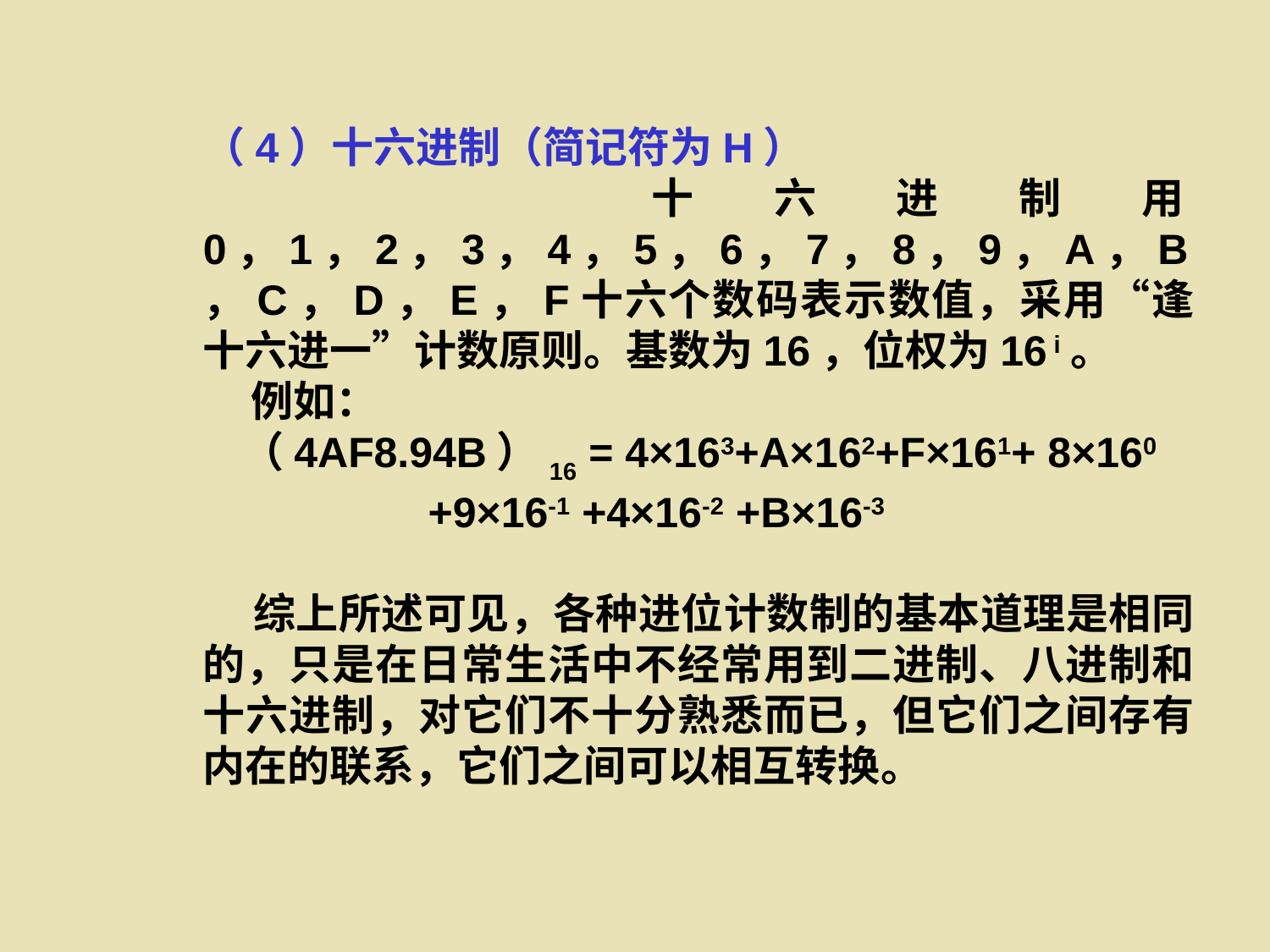

（4）十六进制（简记符为H）
    十六进制用0，1，2，3，4，5，6，7，8，9，A，B，C，D，E，F十六个数码表示数值，采用“逢十六进一”计数原则。基数为16，位权为16 i。
    例如：
   （4AF8.94B）16 = 4×163+A×162+F×161+ 8×160
                   +9×16-1 +4×16-2 +B×16-3

    综上所述可见，各种进位计数制的基本道理是相同的，只是在日常生活中不经常用到二进制、八进制和十六进制，对它们不十分熟悉而已，但它们之间存有内在的联系，它们之间可以相互转换。